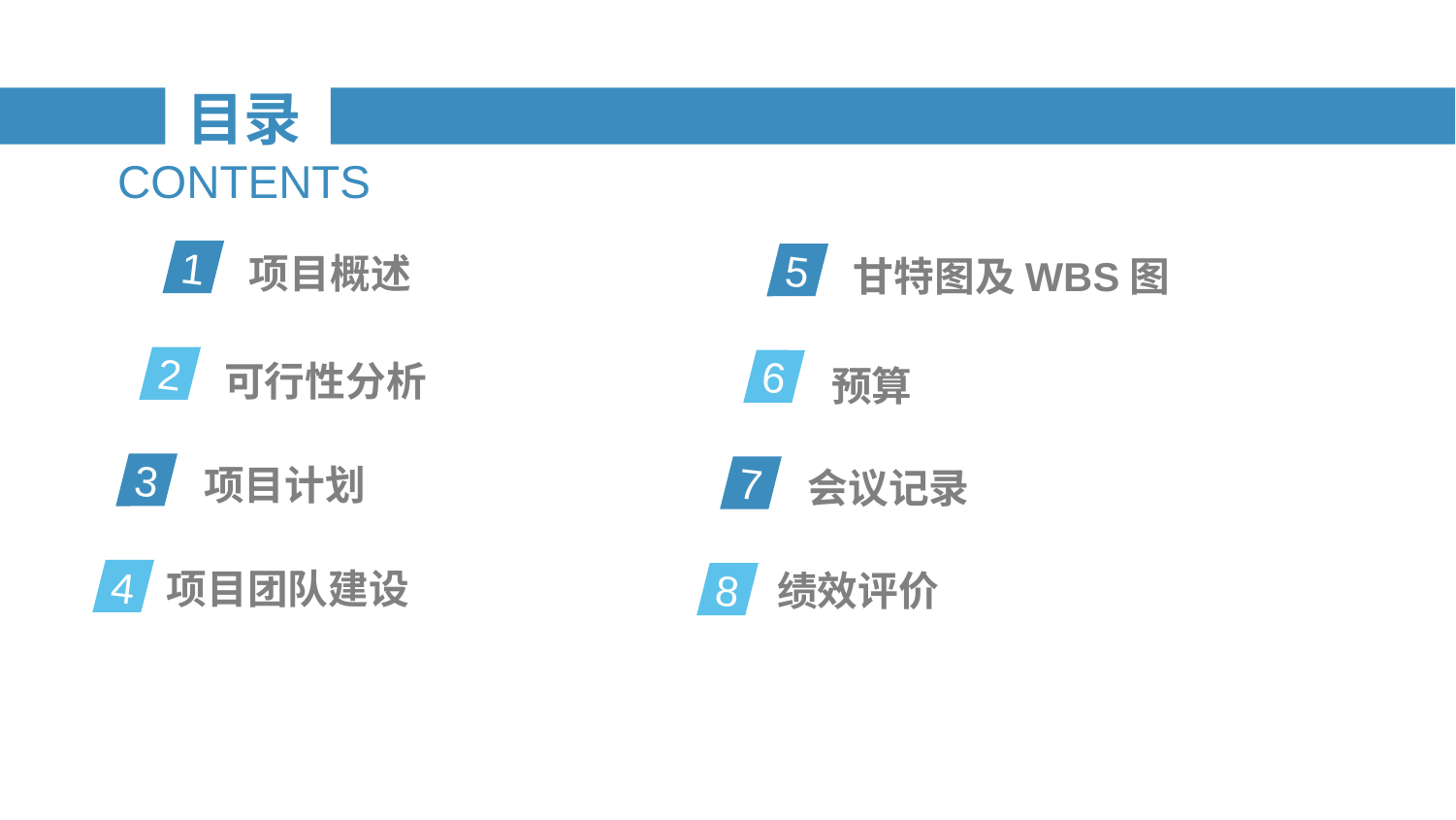

目录

CONTENTS
1
5
项目概述
甘特图及WBS图
2
6
可行性分析
预算
3
7
项目计划
会议记录
4
8
项目团队建设
绩效评价